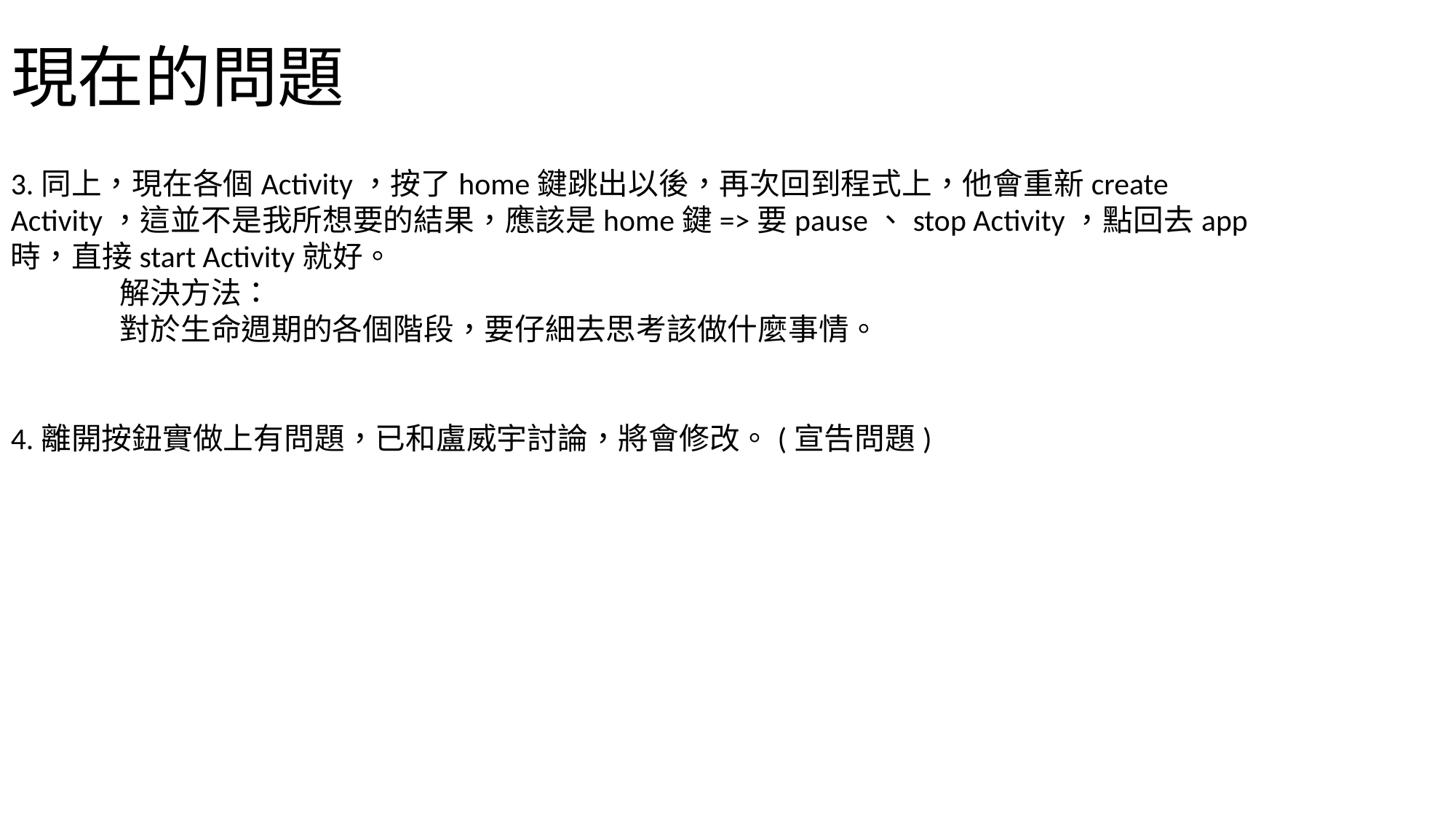

# 現在的問題
3.同上，現在各個Activity，按了home鍵跳出以後，再次回到程式上，他會重新create Activity，這並不是我所想要的結果，應該是home鍵=>要pause、stop Activity，點回去app時，直接start Activity就好。
	解決方法：
	對於生命週期的各個階段，要仔細去思考該做什麼事情。

4.離開按鈕實做上有問題，已和盧威宇討論，將會修改。(宣告問題)